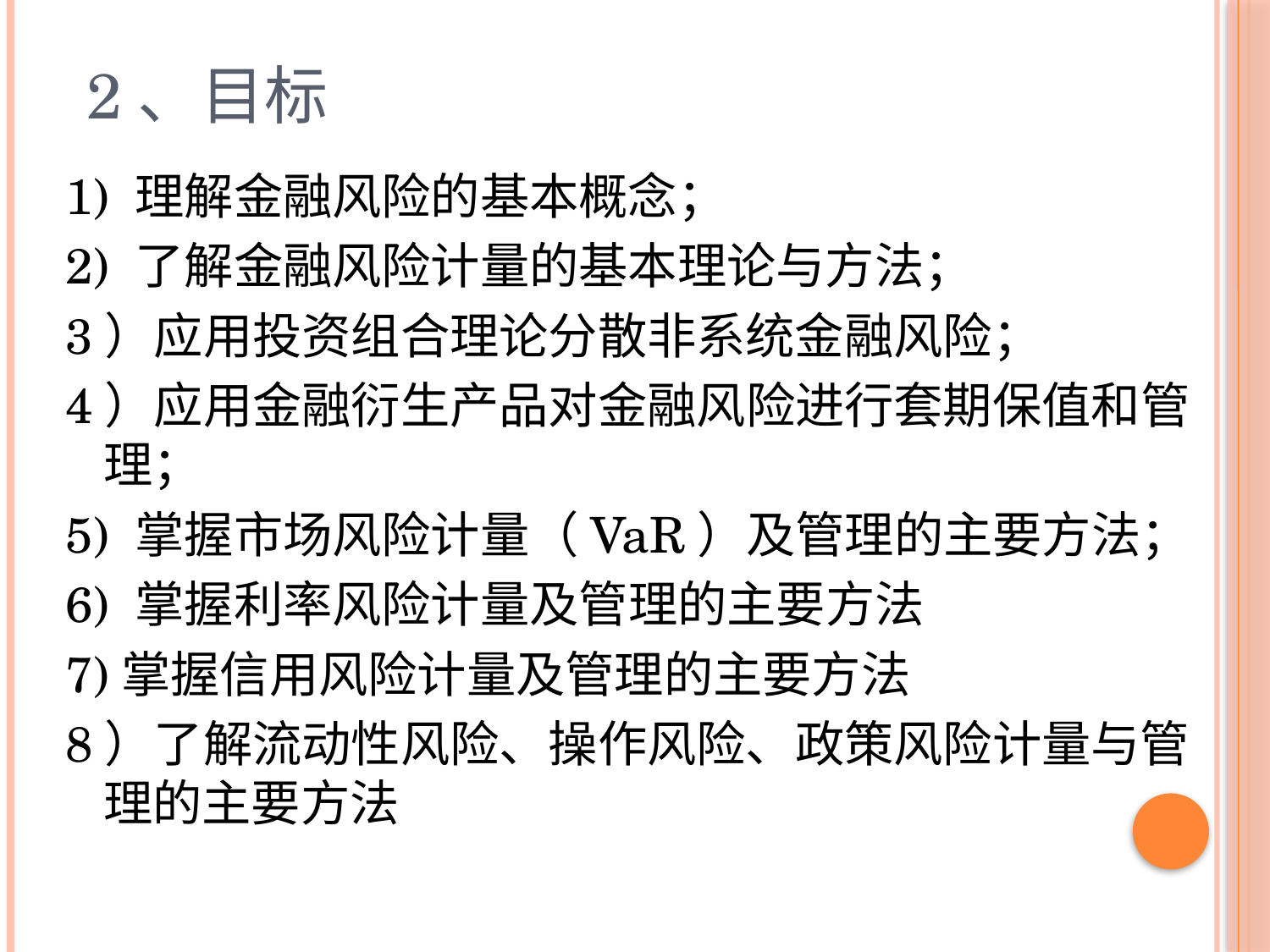

# 2、目标
1) 理解金融风险的基本概念；
2) 了解金融风险计量的基本理论与方法；
3）应用投资组合理论分散非系统金融风险；
4）应用金融衍生产品对金融风险进行套期保值和管理；
5) 掌握市场风险计量（VaR）及管理的主要方法；
6) 掌握利率风险计量及管理的主要方法
7)掌握信用风险计量及管理的主要方法
8）了解流动性风险、操作风险、政策风险计量与管理的主要方法